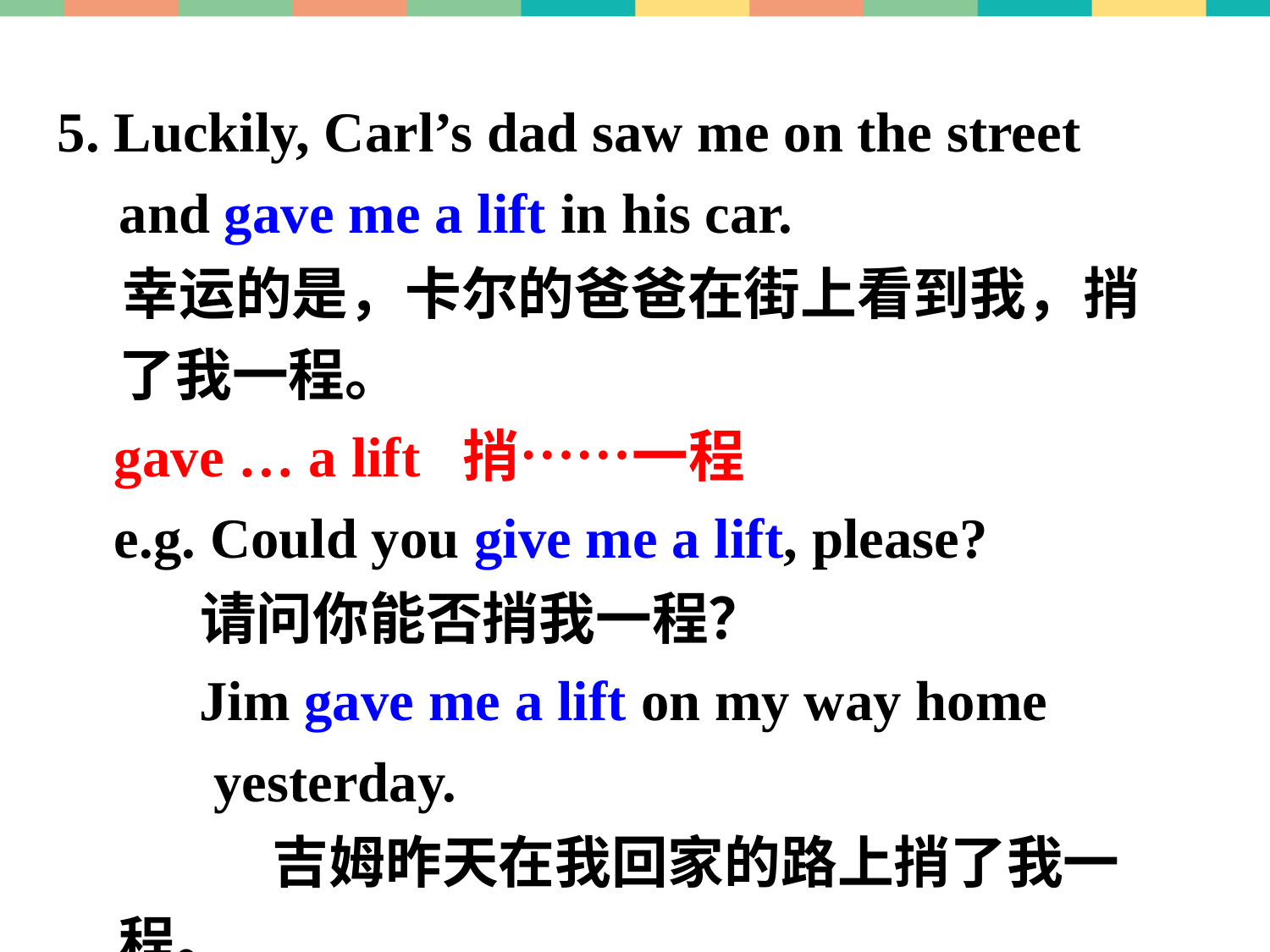

5. Luckily, Carl’s dad saw me on the street and gave me a lift in his car.
    幸运的是，卡尔的爸爸在街上看到我，捎了我一程。
    gave … a lift  捎……一程
    e.g. Could you give me a lift, please?
          请问你能否捎我一程？
          Jim gave me a lift on my way home
           yesterday.
		 吉姆昨天在我回家的路上捎了我一程。